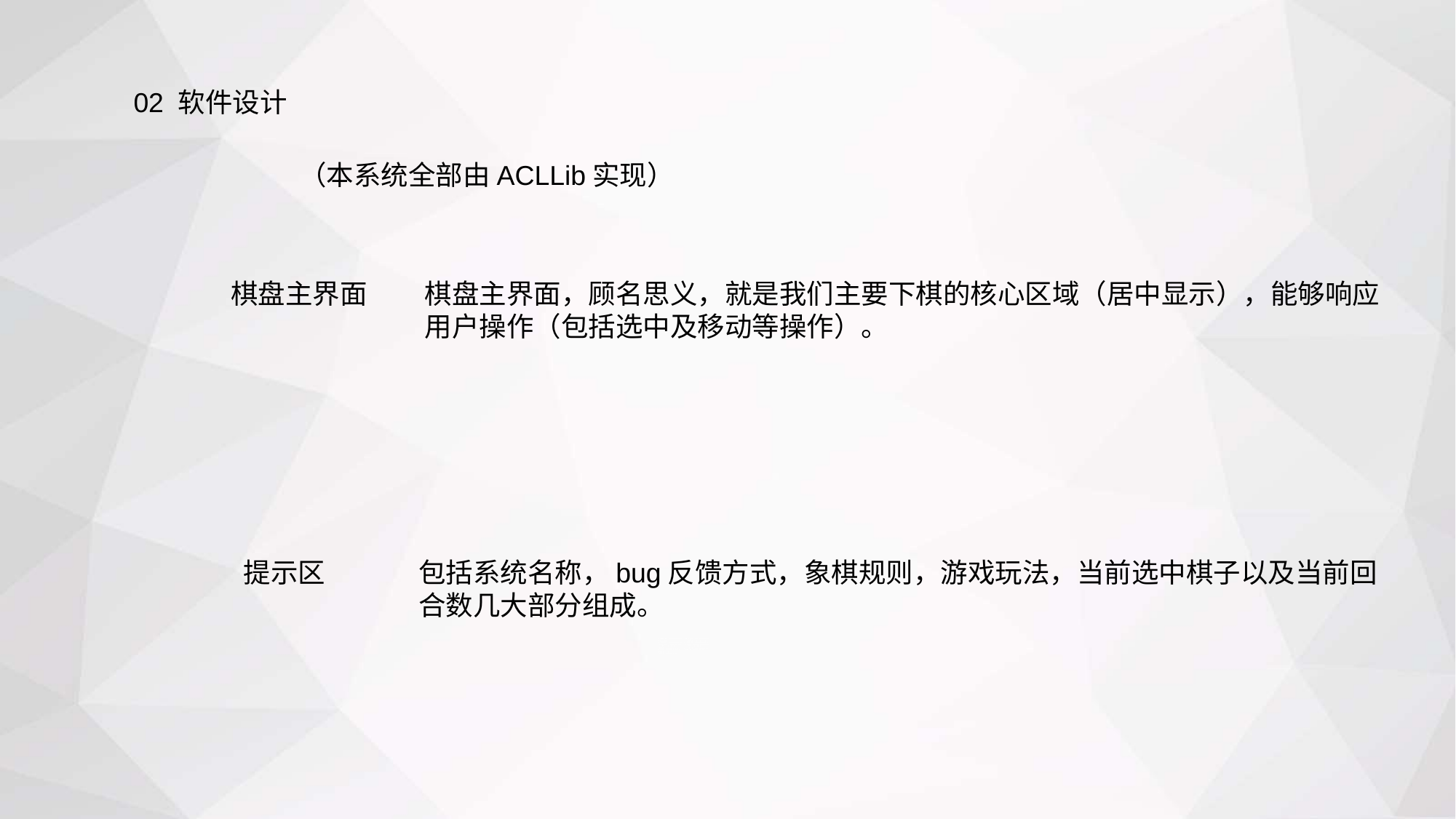

02 软件设计
（本系统全部由ACLLib实现）
棋盘主界面
棋盘主界面，顾名思义，就是我们主要下棋的核心区域（居中显示），能够响应
用户操作（包括选中及移动等操作）。
提示区
包括系统名称，bug反馈方式，象棋规则，游戏玩法，当前选中棋子以及当前回
合数几大部分组成。